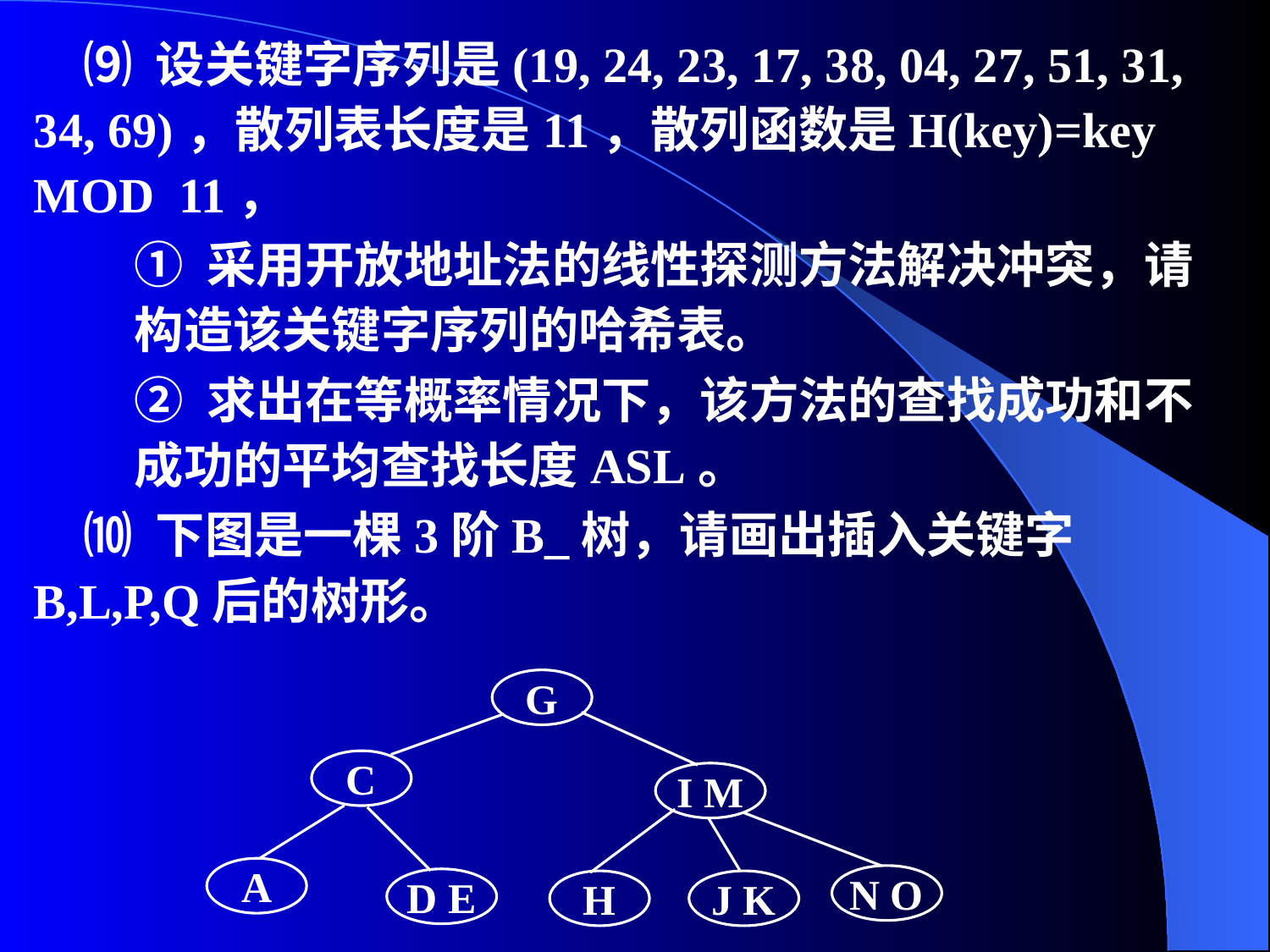

⑼ 设关键字序列是(19, 24, 23, 17, 38, 04, 27, 51, 31, 34, 69)，散列表长度是11，散列函数是H(key)=key  MOD  11，
① 采用开放地址法的线性探测方法解决冲突，请构造该关键字序列的哈希表。
② 求出在等概率情况下，该方法的查找成功和不成功的平均查找长度ASL。
⑽ 下图是一棵3阶B_树，请画出插入关键字B,L,P,Q后的树形。
G

C
I M

A
N O
D E
H
J K